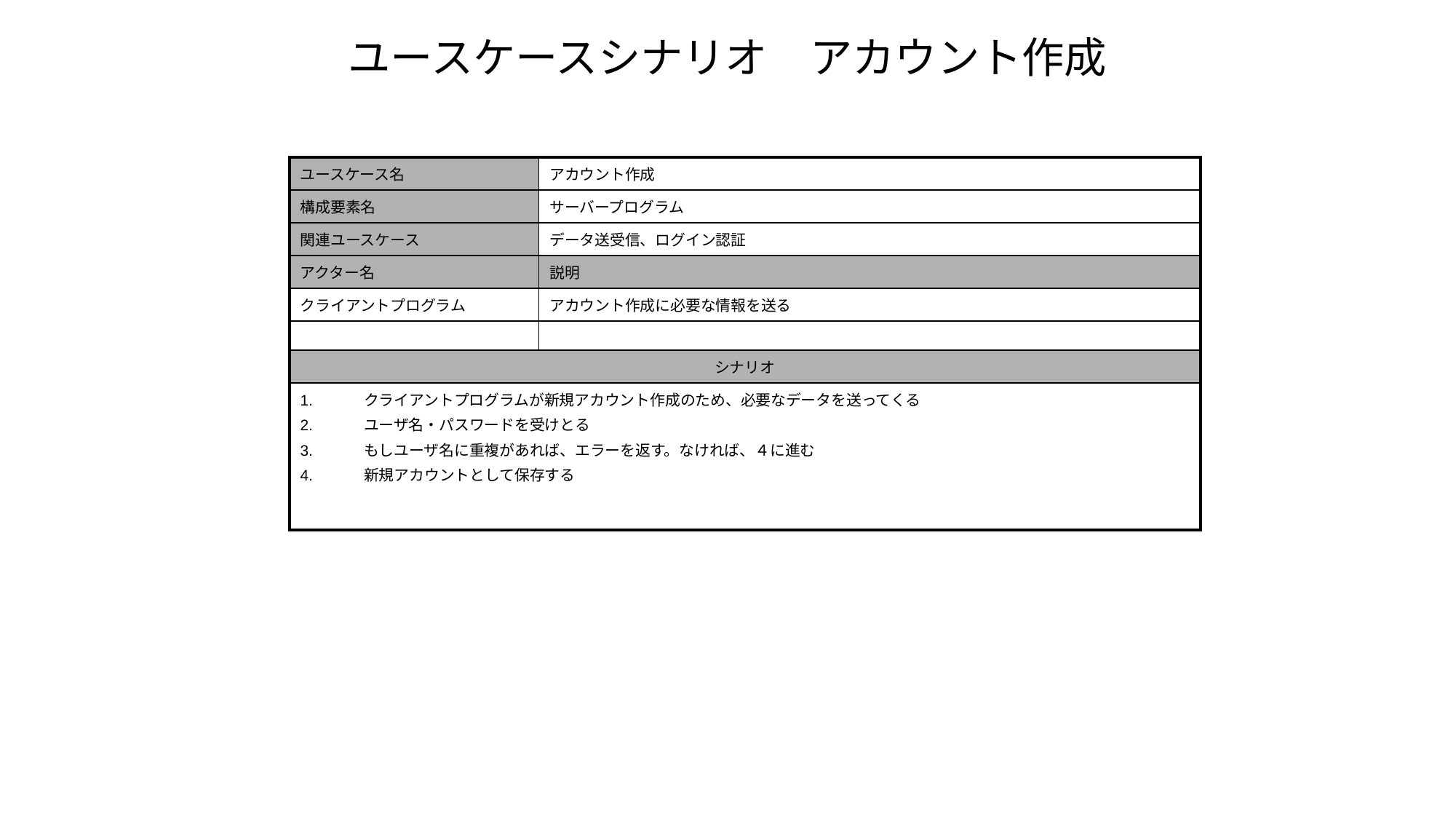

ユースケースシナリオ　アカウント作成
| ユースケース名 | アカウント作成 |
| --- | --- |
| 構成要素名 | サーバープログラム |
| 関連ユースケース | データ送受信、ログイン認証 |
| アクター名 | 説明 |
| クライアントプログラム | アカウント作成に必要な情報を送る |
|  |  |
| シナリオ |  |
| クライアントプログラムが新規アカウント作成のため、必要なデータを送ってくる ユーザ名・パスワードを受けとる もしユーザ名に重複があれば、エラーを返す。なければ、４に進む 新規アカウントとして保存する |  |